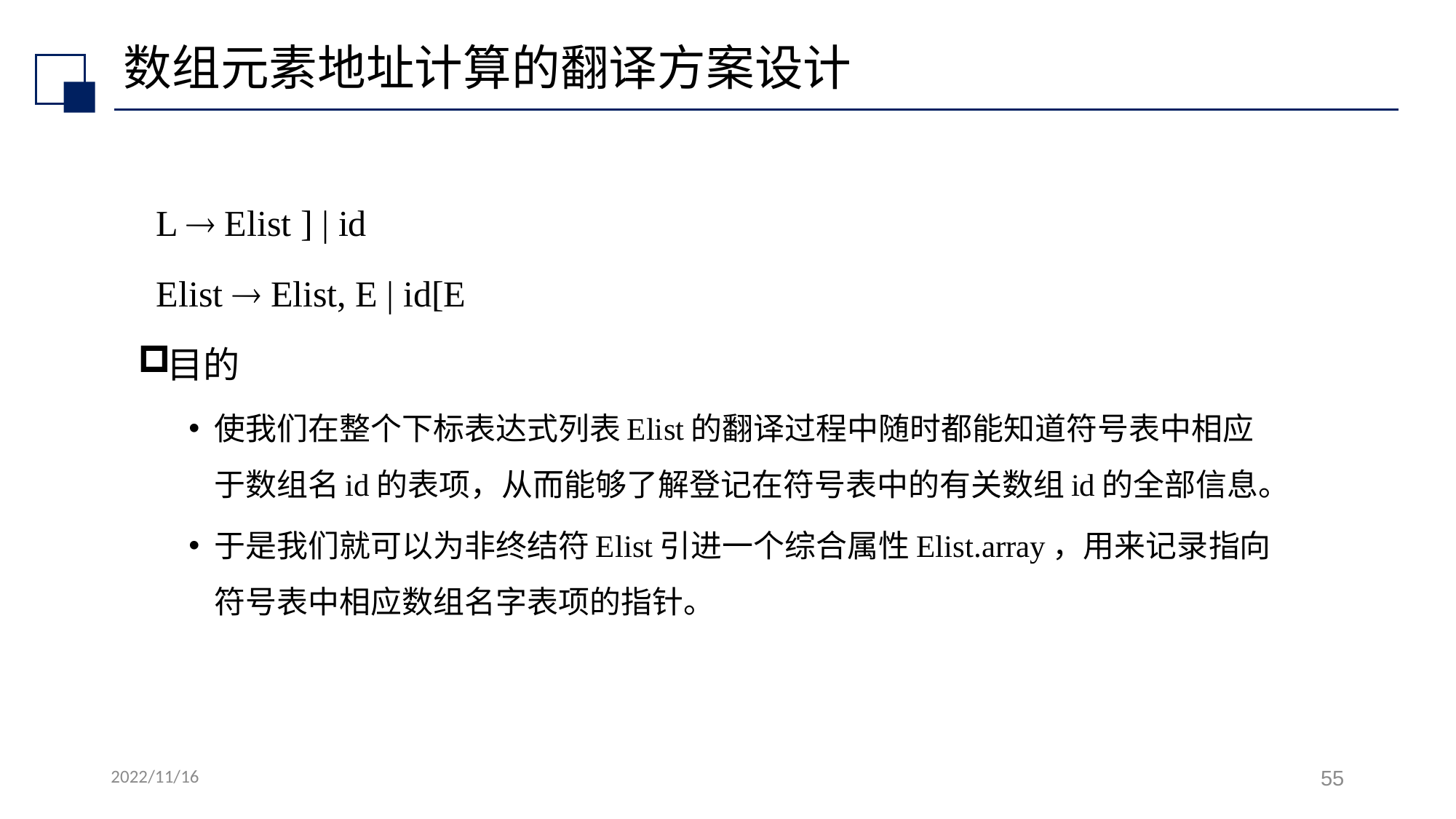

# 数组元素地址计算的翻译方案设计
  L → Elist ] | id
  Elist → Elist, E | id[E
目的
使我们在整个下标表达式列表Elist的翻译过程中随时都能知道符号表中相应于数组名id的表项，从而能够了解登记在符号表中的有关数组id的全部信息。
于是我们就可以为非终结符Elist引进一个综合属性Elist.array，用来记录指向符号表中相应数组名字表项的指针。
2022/11/16
55